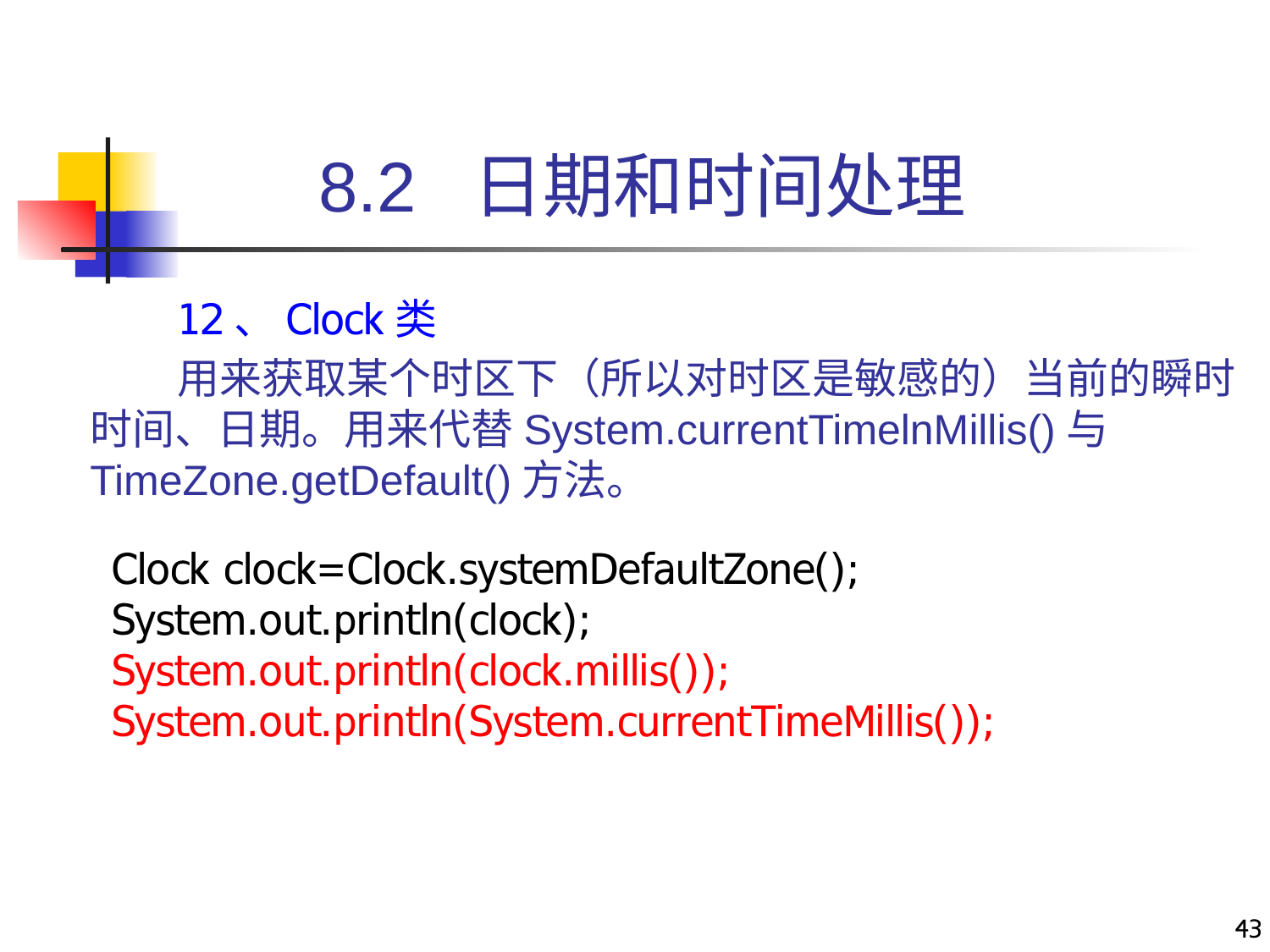

# 8.2  日期和时间处理
12、Clock类
用来获取某个时区下（所以对时区是敏感的）当前的瞬时时间、日期。用来代替System.currentTimelnMillis()与TimeZone.getDefault()方法。
Clock clock=Clock.systemDefaultZone();
System.out.println(clock);
System.out.println(clock.millis());
System.out.println(System.currentTimeMillis());
43